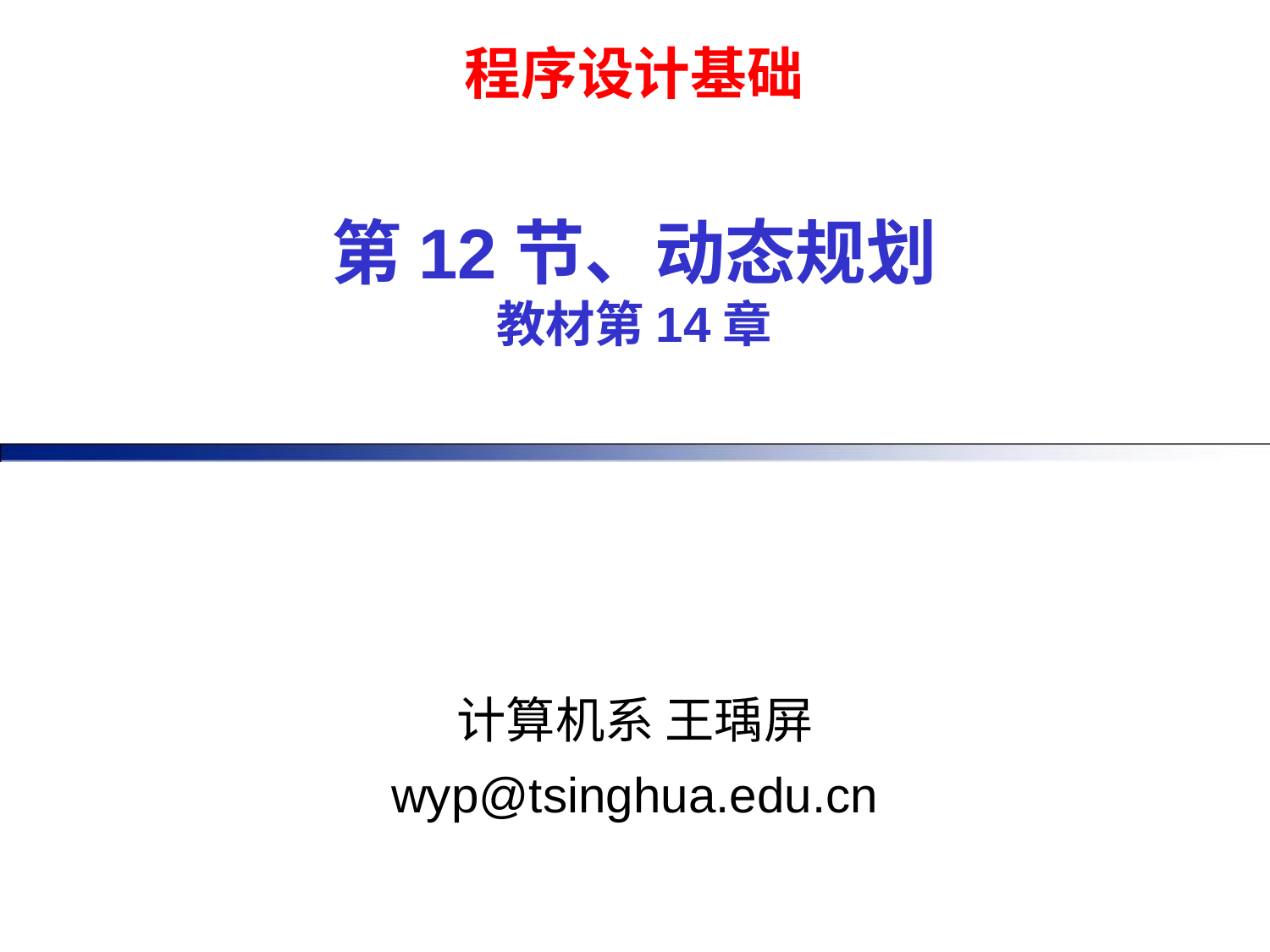

程序设计基础
# 第12节、动态规划 教材第14章
计算机系 王瑀屏
wyp@tsinghua.edu.cn